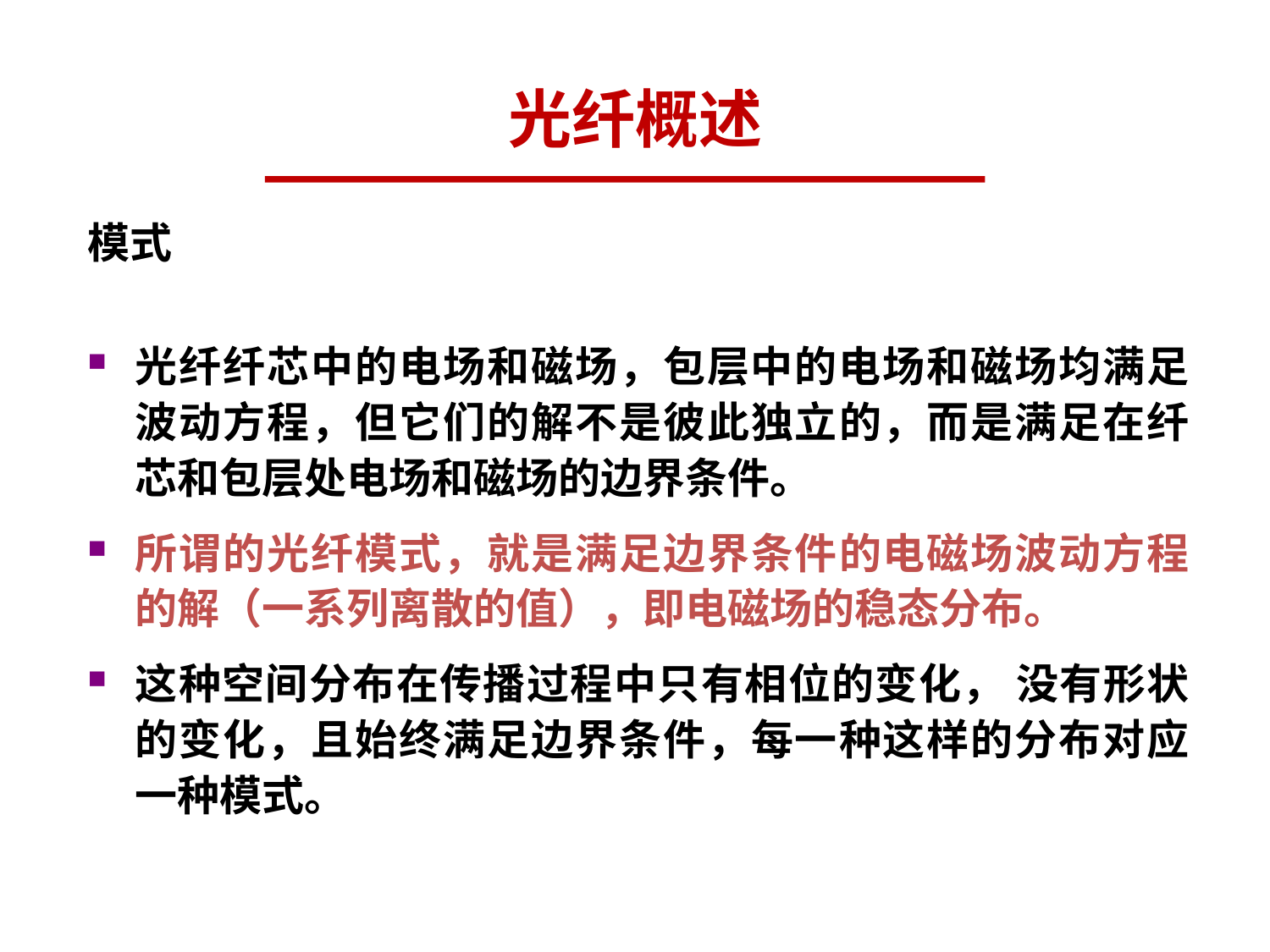

# 光纤概述

模式

光纤纤芯中的电场和磁场，包层中的电场和磁场均满足波动方程，但它们的解不是彼此独立的，而是满足在纤芯和包层处电场和磁场的边界条件。
所谓的光纤模式，就是满足边界条件的电磁场波动方程的解（一系列离散的值），即电磁场的稳态分布。
这种空间分布在传播过程中只有相位的变化， 没有形状的变化，且始终满足边界条件，每一种这样的分布对应一种模式。